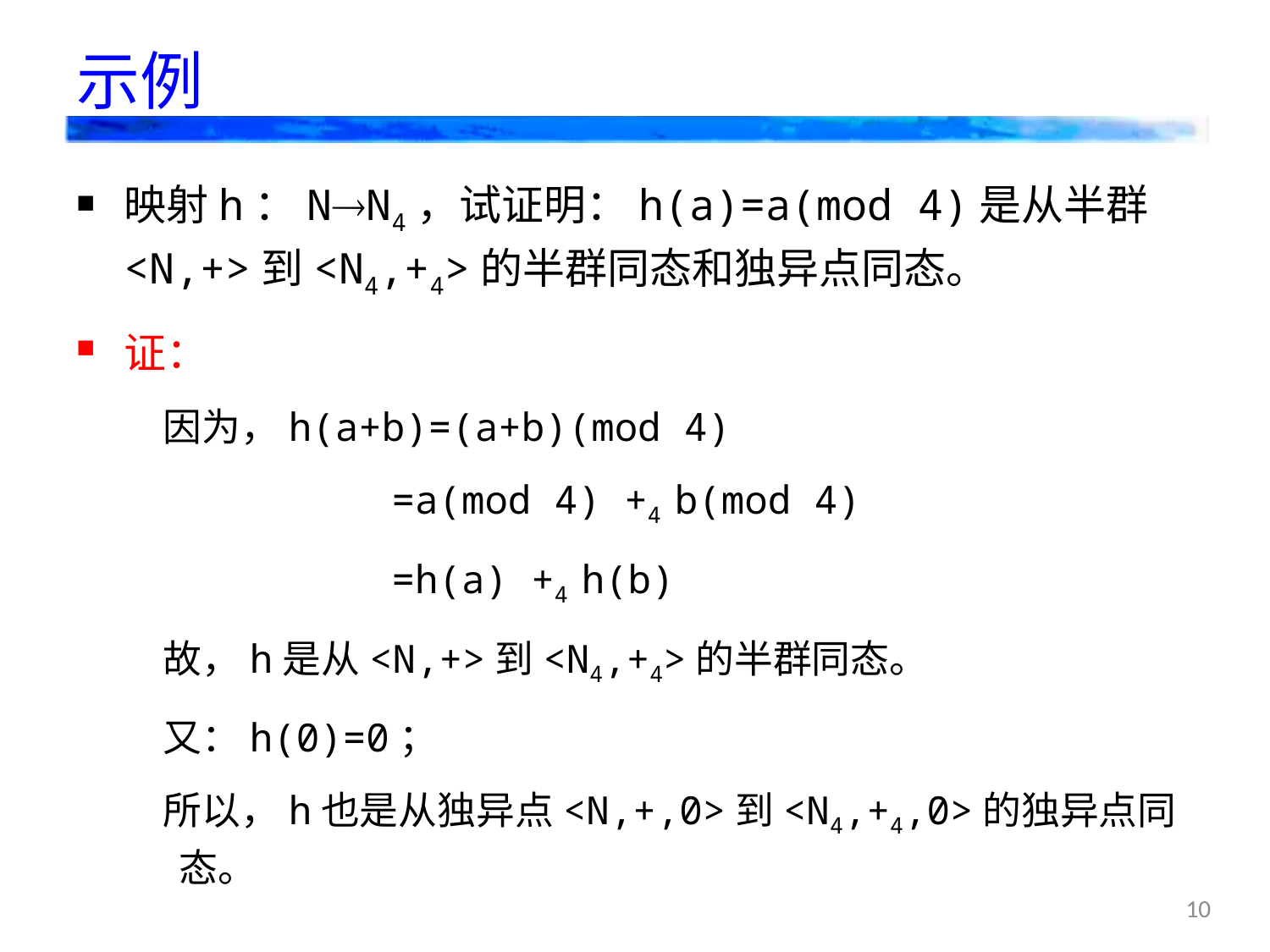

# 示例
映射h：N→N4，试证明：h(a)=a(mod 4)是从半群<N,+>到<N4,+4>的半群同态和独异点同态。
证：
因为，h(a+b)=(a+b)(mod 4)
=a(mod 4) +4 b(mod 4)
=h(a) +4 h(b)
故，h是从<N,+>到<N4,+4>的半群同态。
又：h(0)=0；
所以，h也是从独异点<N,+,0>到<N4,+4,0>的独异点同态。
10